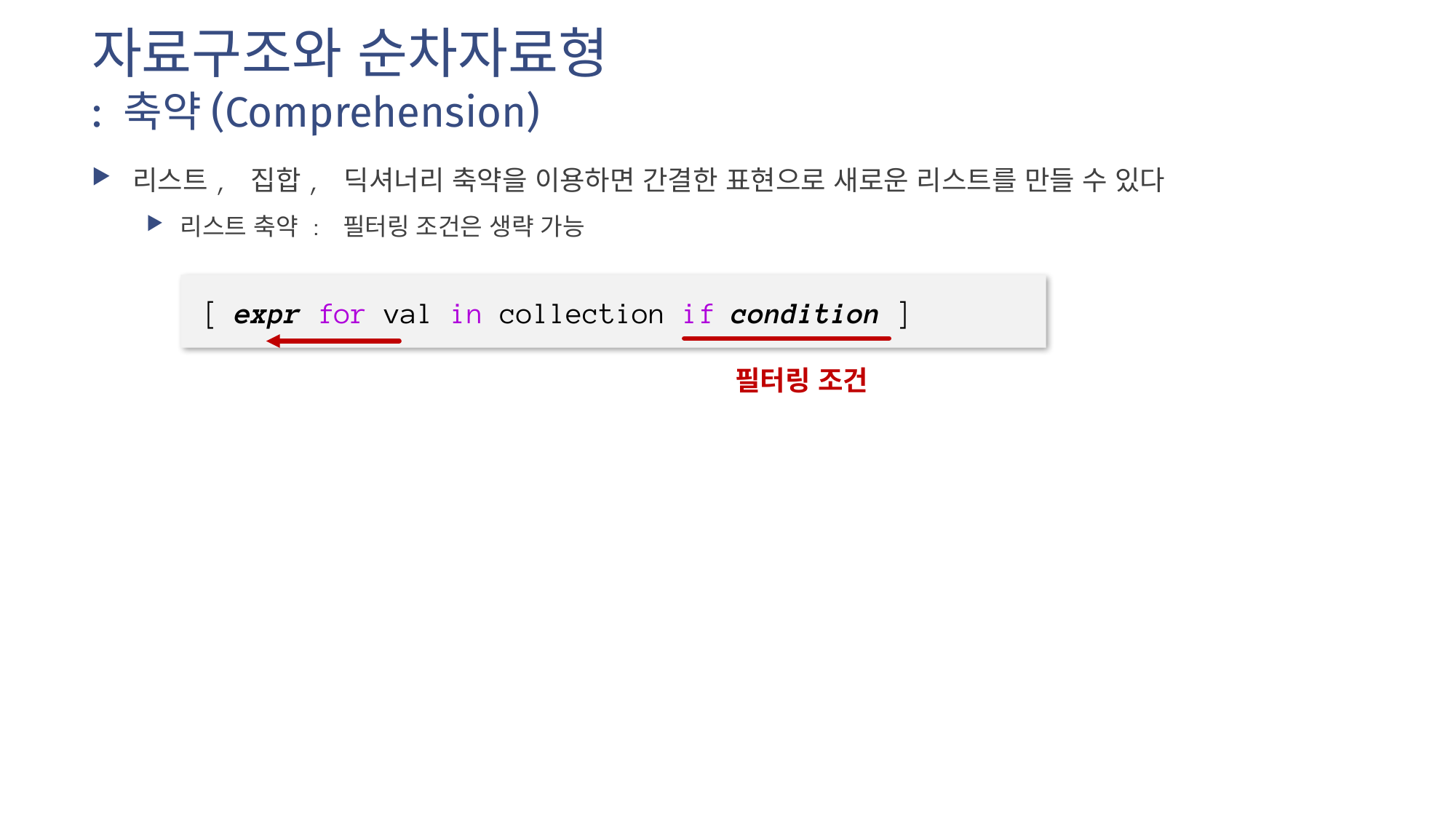

# 자료구조와 순차자료형 : 축약(Comprehension)
리스트, 집합, 딕셔너리 축약을 이용하면 간결한 표현으로 새로운 리스트를 만들 수 있다
리스트 축약 : 필터링 조건은 생략 가능

[ expr for val in collection if condition ]
필터링 조건